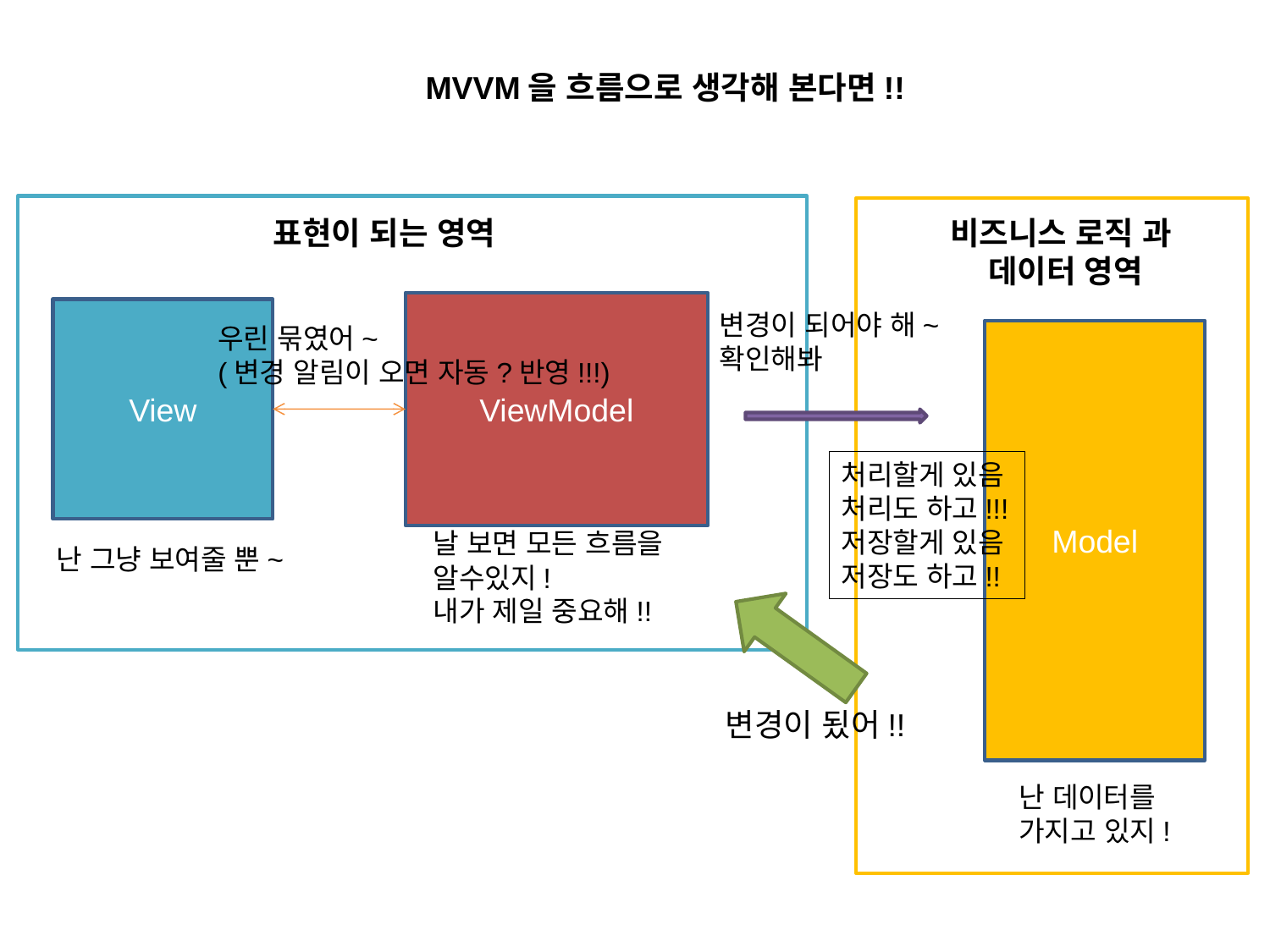

MVVM을 흐름으로 생각해 본다면!!

표현이 되는 영역
비즈니스 로직 과
데이터 영역
ViewModel
View
변경이 되어야 해~
확인해봐
우린 묶였어~
(변경 알림이 오면 자동?반영!!!)
Model

처리할게 있음
처리도 하고!!!
저장할게 있음
저장도 하고!!
날 보면 모든 흐름을
알수있지!
내가 제일 중요해!!
난 그냥 보여줄 뿐~

변경이 됬어!!
난 데이터를
가지고 있지!